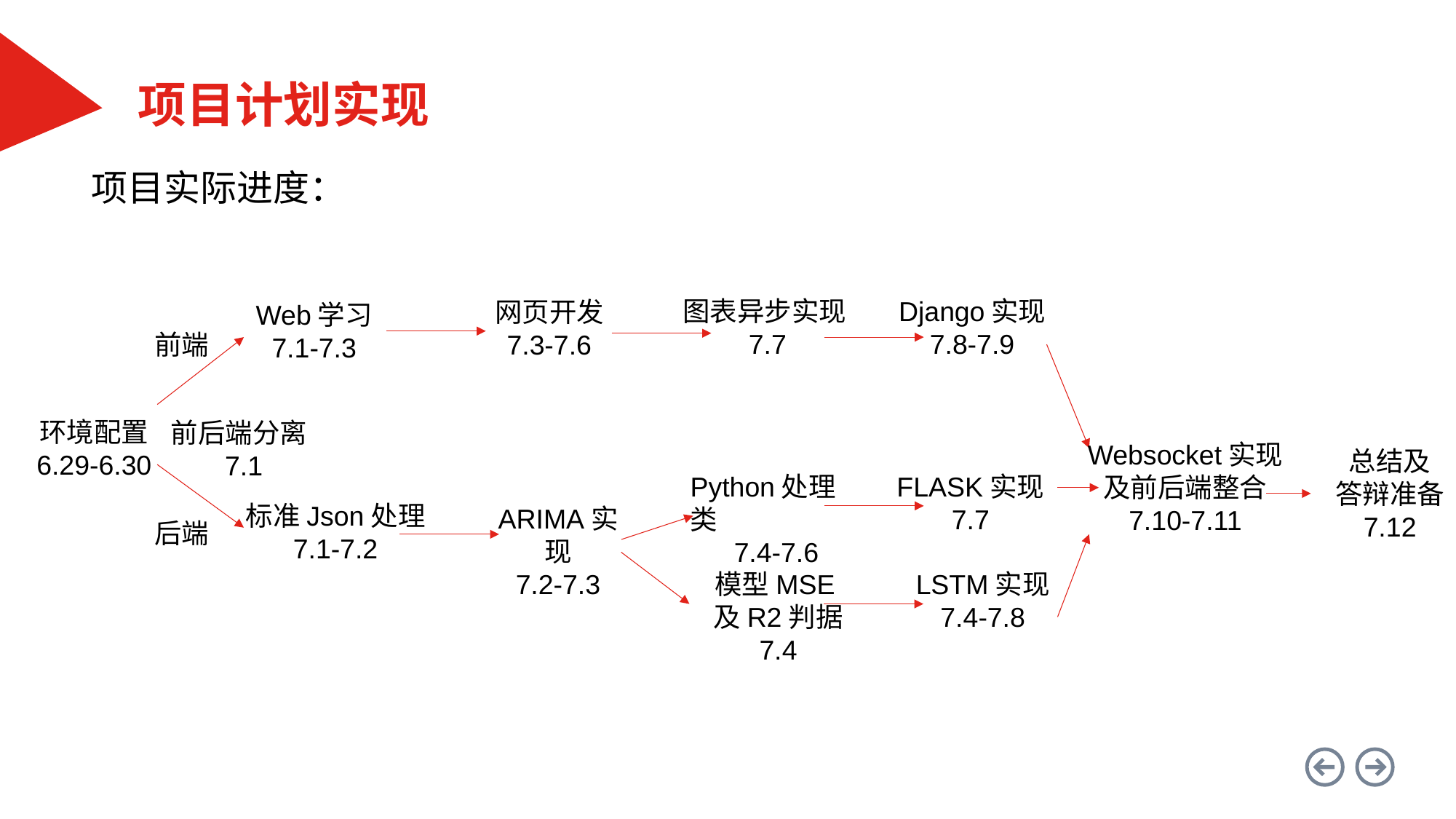

项目计划实现
项目实际进度：
图表异步实现7.7
Django实现
7.8-7.9
网页开发
7.3-7.6
Web学习
7.1-7.3
前端
环境配置
6.29-6.30
前后端分离
7.1
Websocket实现及前后端整合
7.10-7.11
总结及
答辩准备
7.12
Python处理类
7.4-7.6
FLASK实现
7.7
标准Json处理
7.1-7.2
ARIMA实现
7.2-7.3
后端
LSTM实现
7.4-7.8
模型MSE及R2判据
7.4